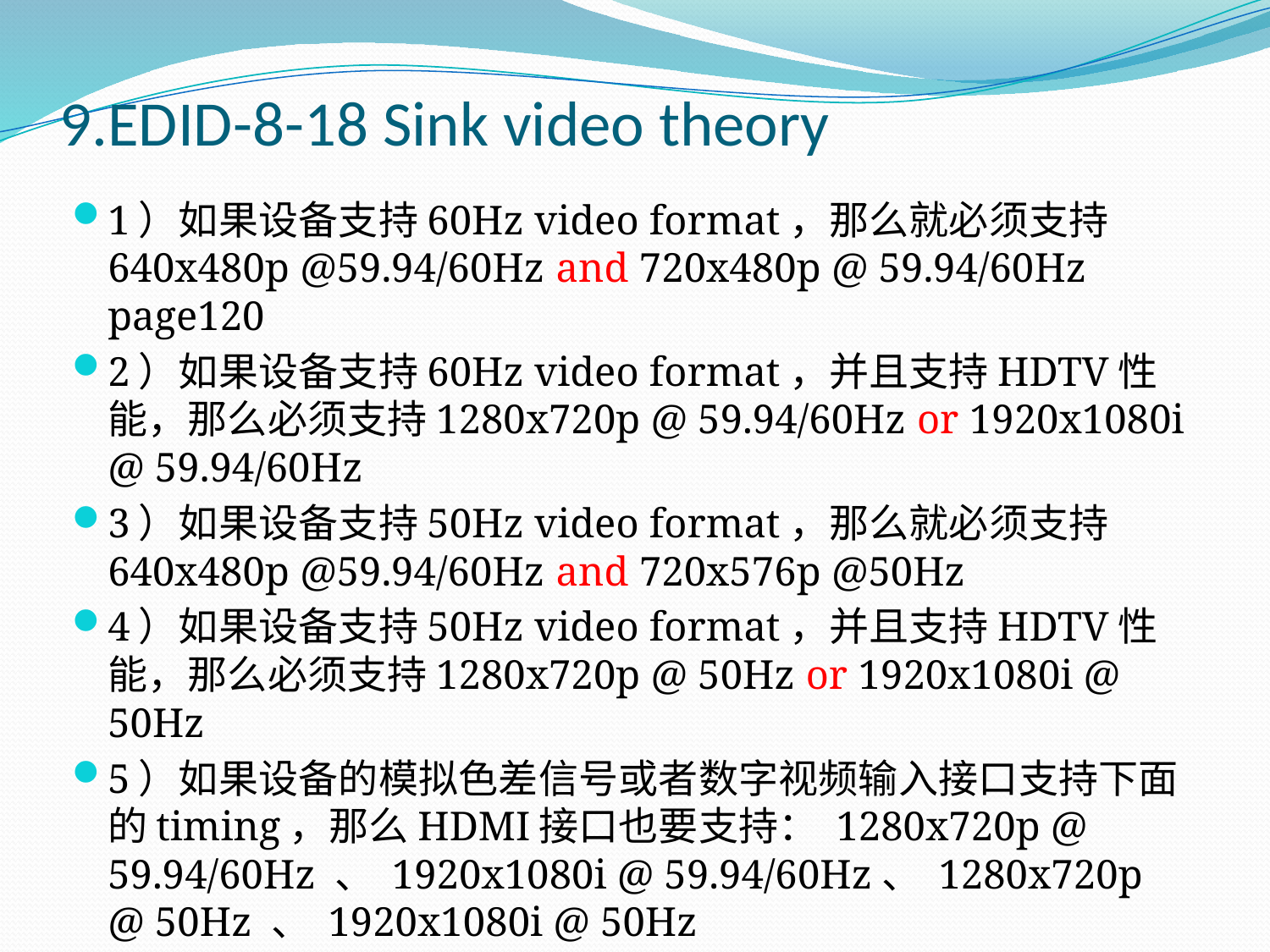

# 9.EDID-8-18 Sink video theory
1）如果设备支持60Hz video format，那么就必须支持640x480p @59.94/60Hz and 720x480p @ 59.94/60Hz   page120
2）如果设备支持60Hz video format，并且支持HDTV性能，那么必须支持1280x720p @ 59.94/60Hz or 1920x1080i @ 59.94/60Hz
3）如果设备支持50Hz video format，那么就必须支持640x480p @59.94/60Hz and 720x576p @50Hz
4）如果设备支持50Hz video format，并且支持HDTV性能，那么必须支持1280x720p @ 50Hz or 1920x1080i @ 50Hz
5）如果设备的模拟色差信号或者数字视频输入接口支持下面的timing，那么HDMI接口也要支持： 1280x720p @ 59.94/60Hz 、 1920x1080i @ 59.94/60Hz、 1280x720p @ 50Hz 、 1920x1080i @ 50Hz